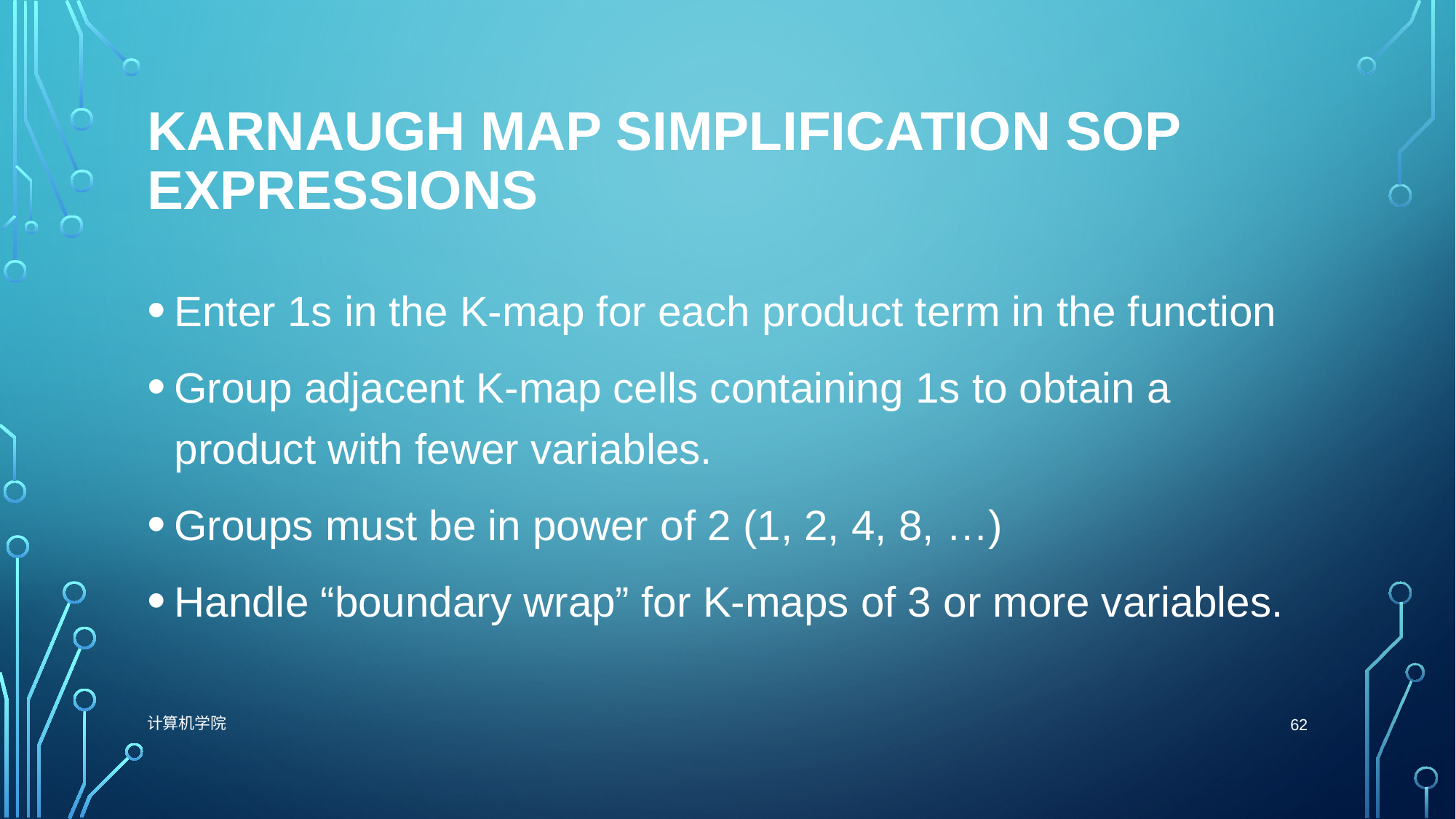

# Karnaugh Map Simplification SOP Expressions
Enter 1s in the K-map for each product term in the function
Group adjacent K-map cells containing 1s to obtain a product with fewer variables.
Groups must be in power of 2 (1, 2, 4, 8, …)
Handle “boundary wrap” for K-maps of 3 or more variables.
62
计算机学院